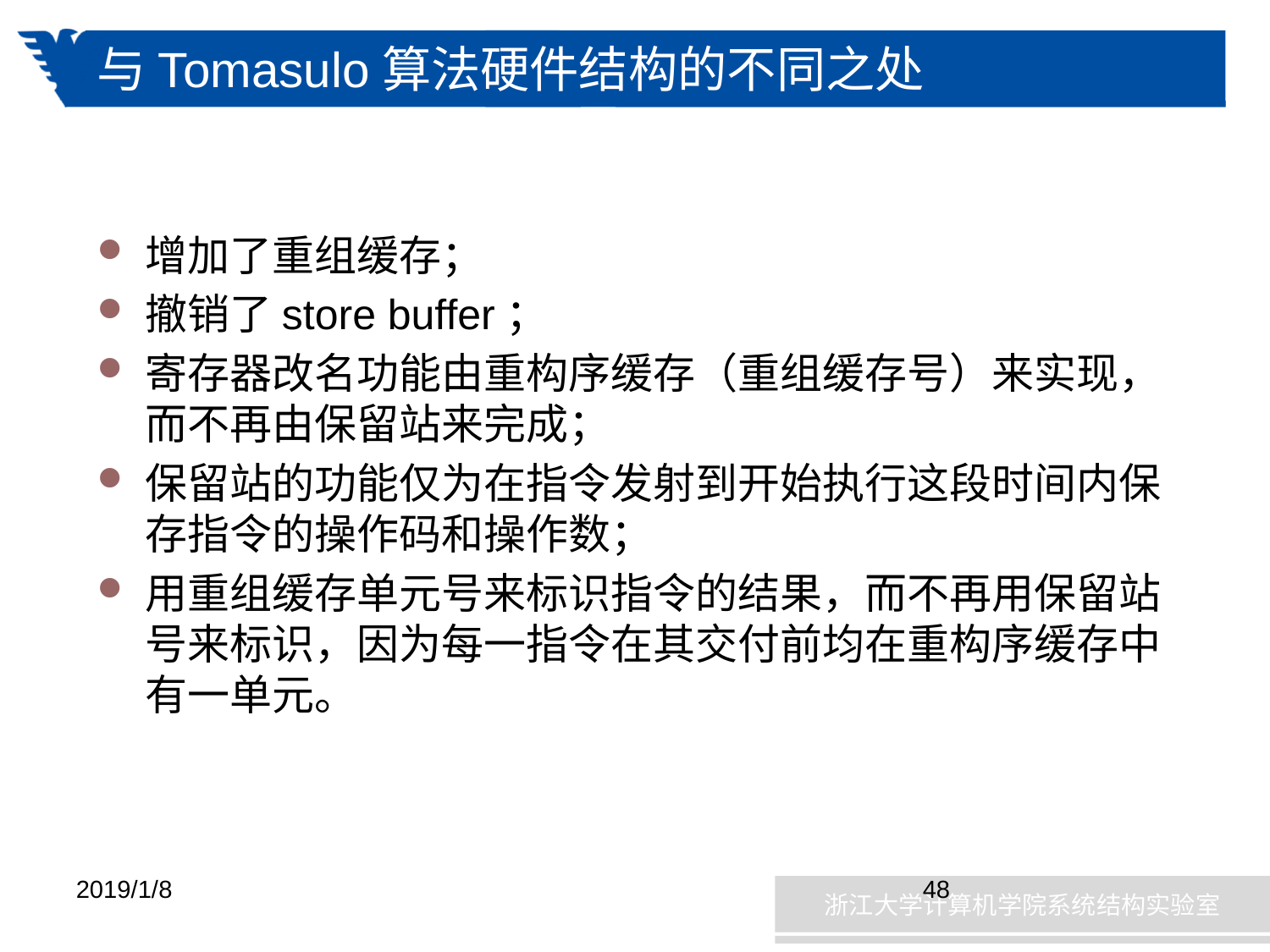

# 与Tomasulo算法硬件结构的不同之处
增加了重组缓存；
撤销了store buffer；
寄存器改名功能由重构序缓存（重组缓存号）来实现，而不再由保留站来完成；
保留站的功能仅为在指令发射到开始执行这段时间内保存指令的操作码和操作数；
用重组缓存单元号来标识指令的结果，而不再用保留站号来标识，因为每一指令在其交付前均在重构序缓存中有一单元。
2019/1/8
48